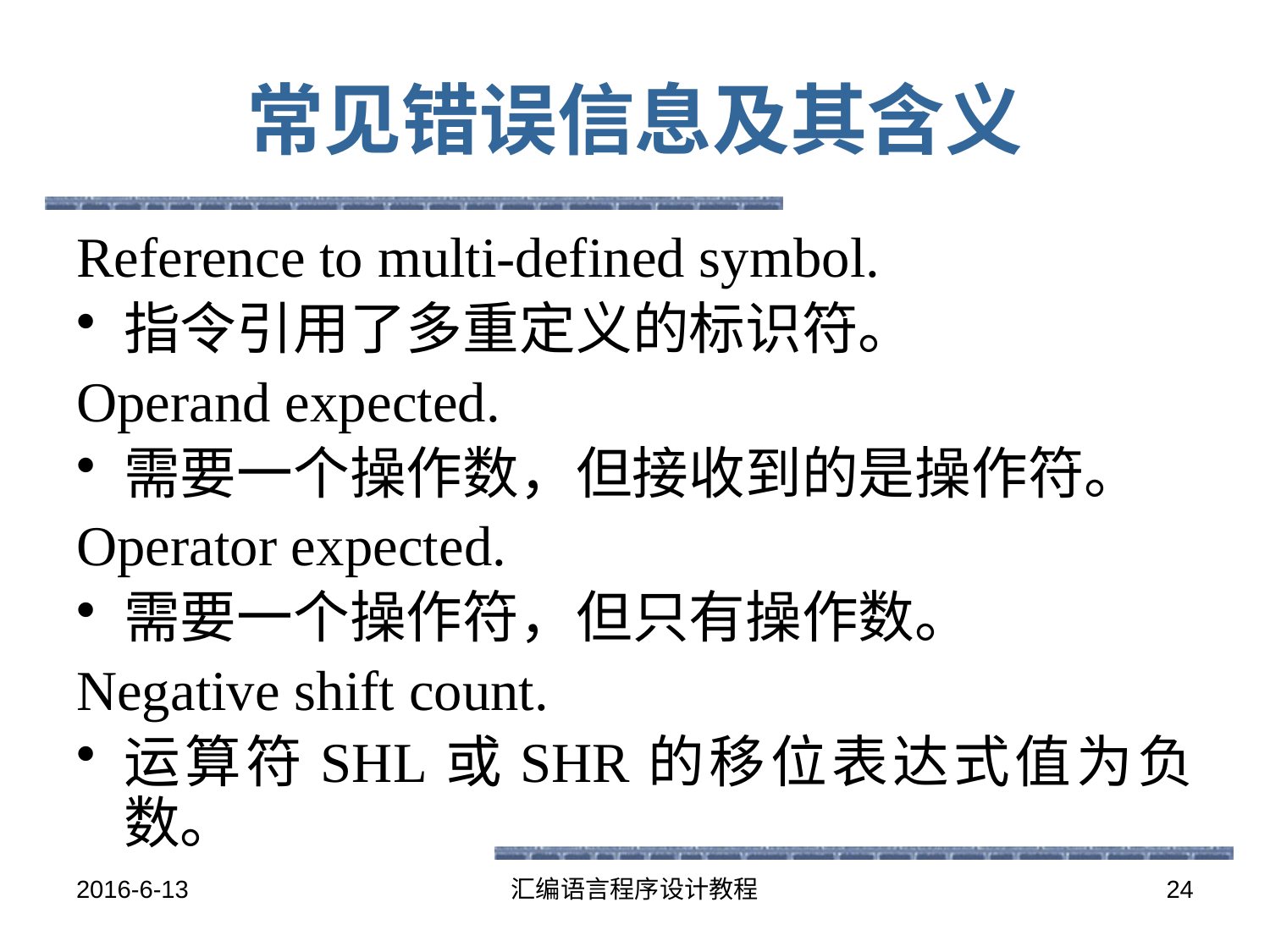

# 常见错误信息及其含义
Reference to multi-defined symbol.
指令引用了多重定义的标识符。
Operand expected.
需要一个操作数，但接收到的是操作符。
Operator expected.
需要一个操作符，但只有操作数。
Negative shift count.
运算符SHL或SHR的移位表达式值为负数。
2016-6-13
汇编语言程序设计教程
24